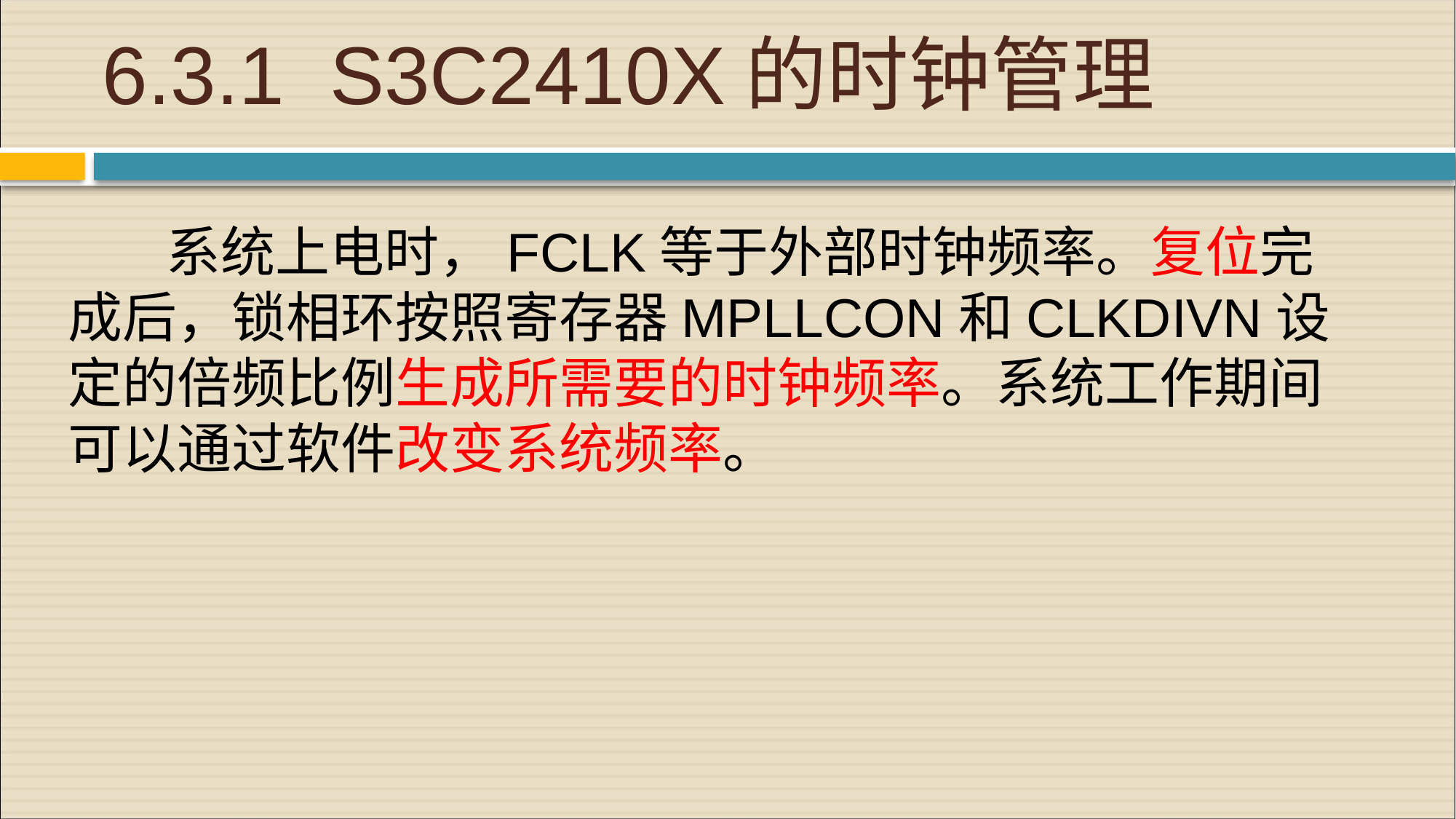

# 6.3.1  S3C2410X的时钟管理
       系统上电时，FCLK等于外部时钟频率。复位完成后，锁相环按照寄存器MPLLCON和CLKDIVN设定的倍频比例生成所需要的时钟频率。系统工作期间可以通过软件改变系统频率。